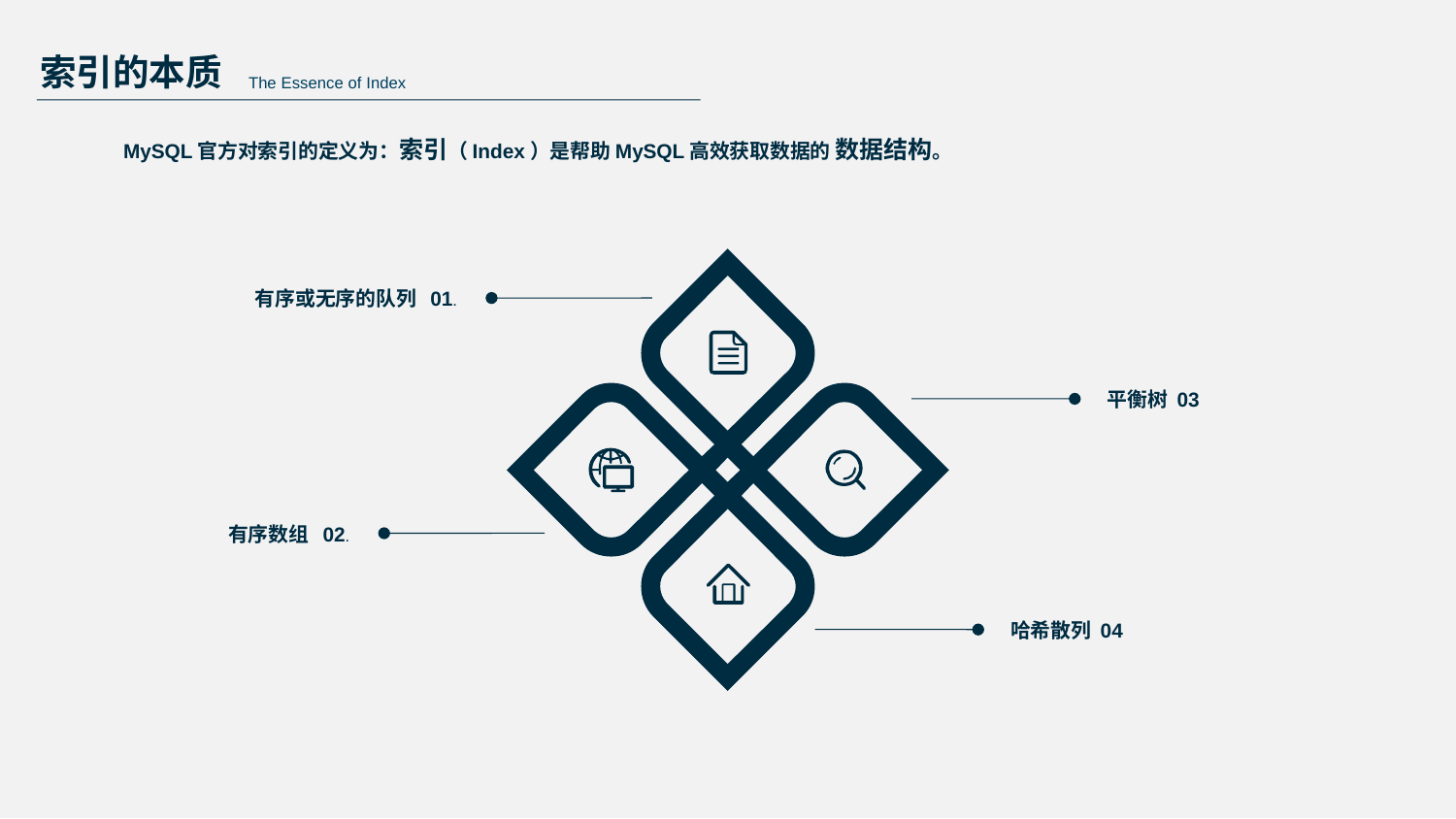

索引的本质
The Essence of Index

MySQL官方对索引的定义为：索引（Index）是帮助MySQL高效获取数据的 数据结构。

有序或无序的队列  01.

平衡树 03

有序数组  02.

哈希散列 04